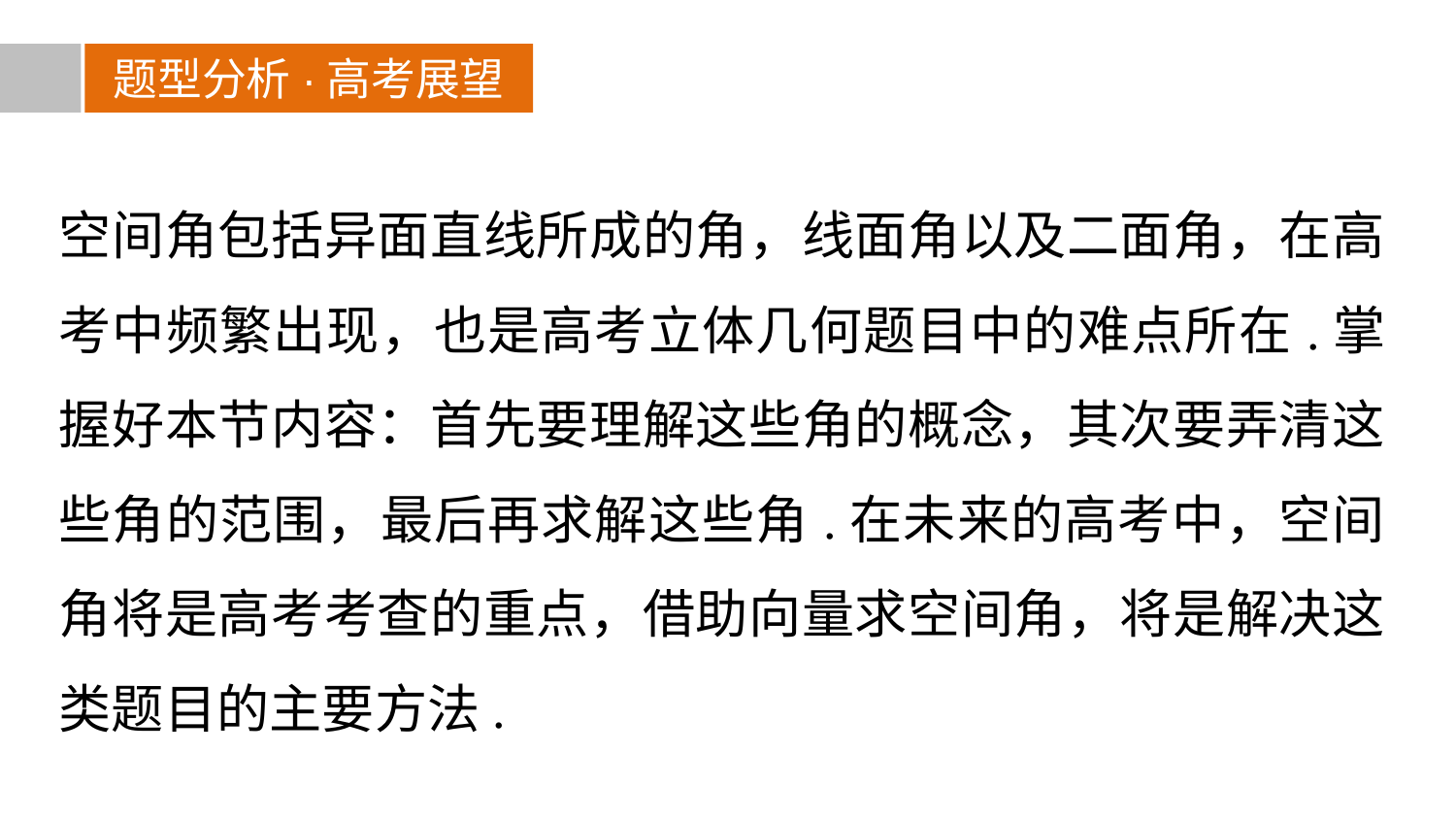

题型分析·高考展望
空间角包括异面直线所成的角，线面角以及二面角，在高考中频繁出现，也是高考立体几何题目中的难点所在.掌握好本节内容：首先要理解这些角的概念，其次要弄清这些角的范围，最后再求解这些角.在未来的高考中，空间角将是高考考查的重点，借助向量求空间角，将是解决这类题目的主要方法.